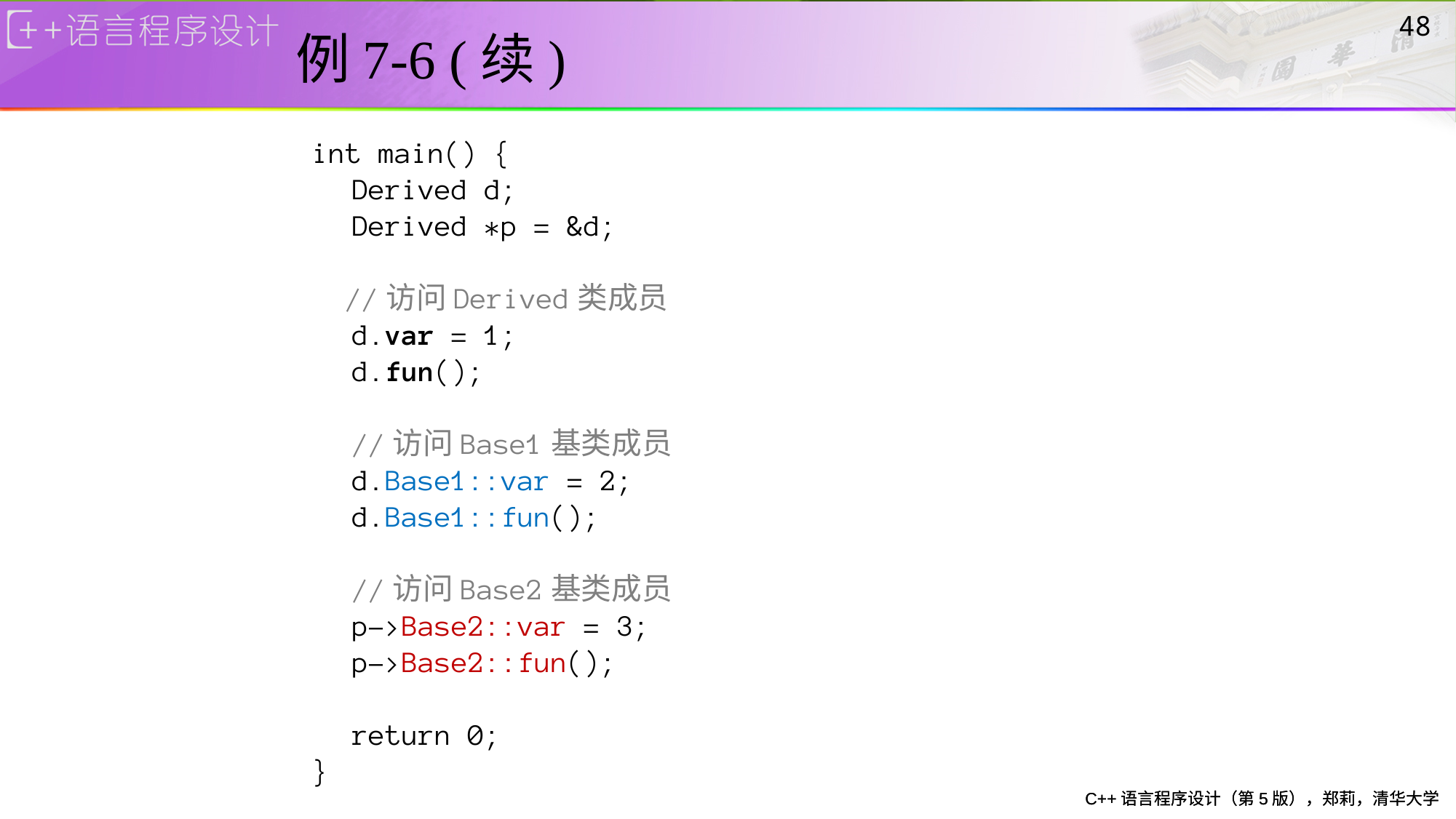

# 例7-6 (续)
48
int main() {
	Derived d;
	Derived *p = &d;

  //访问Derived类成员
	d.var = 1;
	d.fun();

	//访问Base1基类成员
	d.Base1::var = 2;
	d.Base1::fun();

	//访问Base2基类成员
	p->Base2::var = 3;
	p->Base2::fun();

	return 0;
}